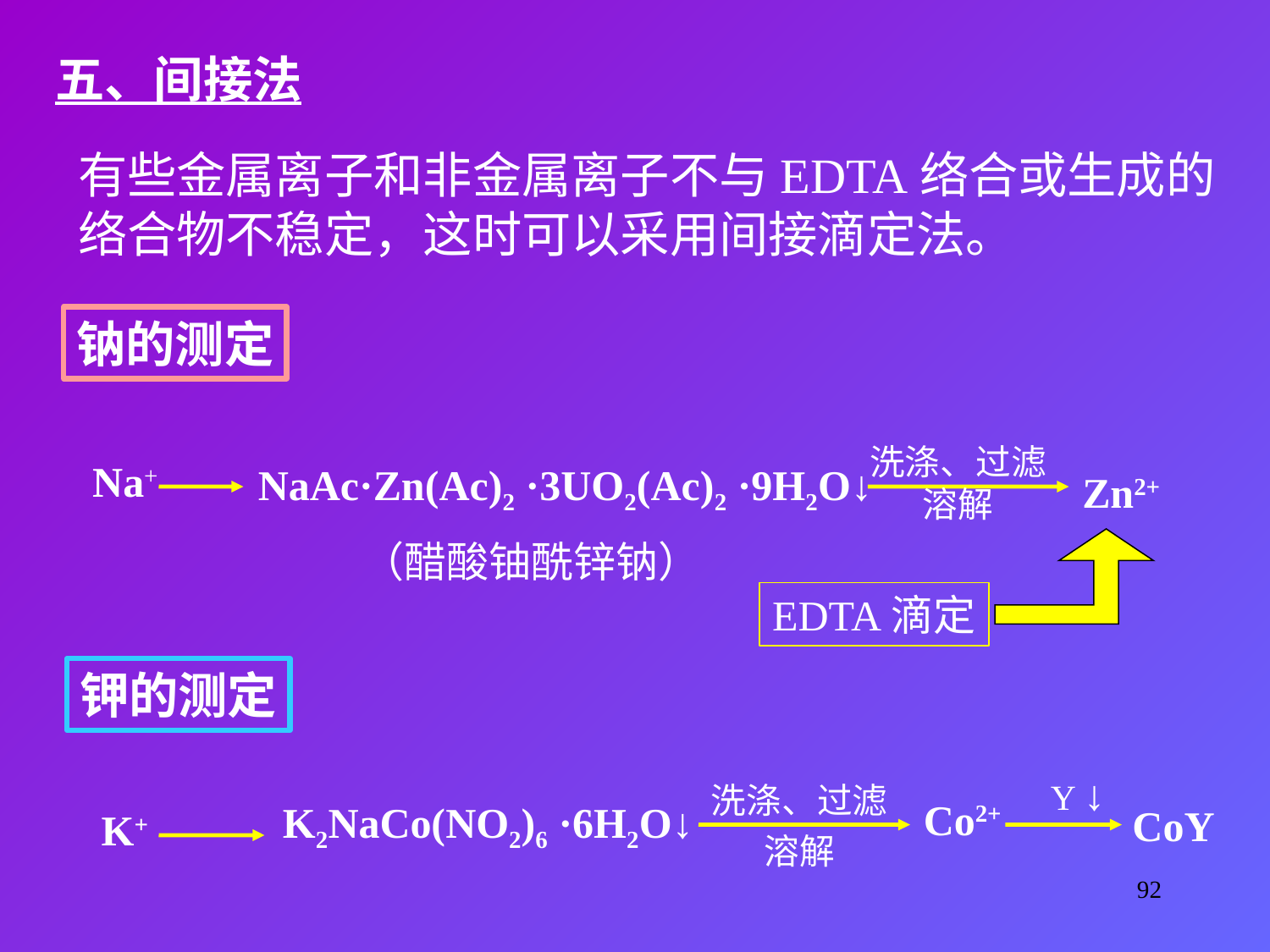

五、间接法
有些金属离子和非金属离子不与EDTA络合或生成的
络合物不稳定，这时可以采用间接滴定法。
钠的测定
洗涤、过滤
溶解
Na+
NaAc·Zn(Ac)2 ·3UO2(Ac)2 ·9H2O↓
Zn2+

（醋酸铀酰锌钠）

EDTA滴定
钾的测定
Y ↓
洗涤、过滤
溶解
Co2+
K2NaCo(NO2)6 ·6H2O↓
CoY
K+

92